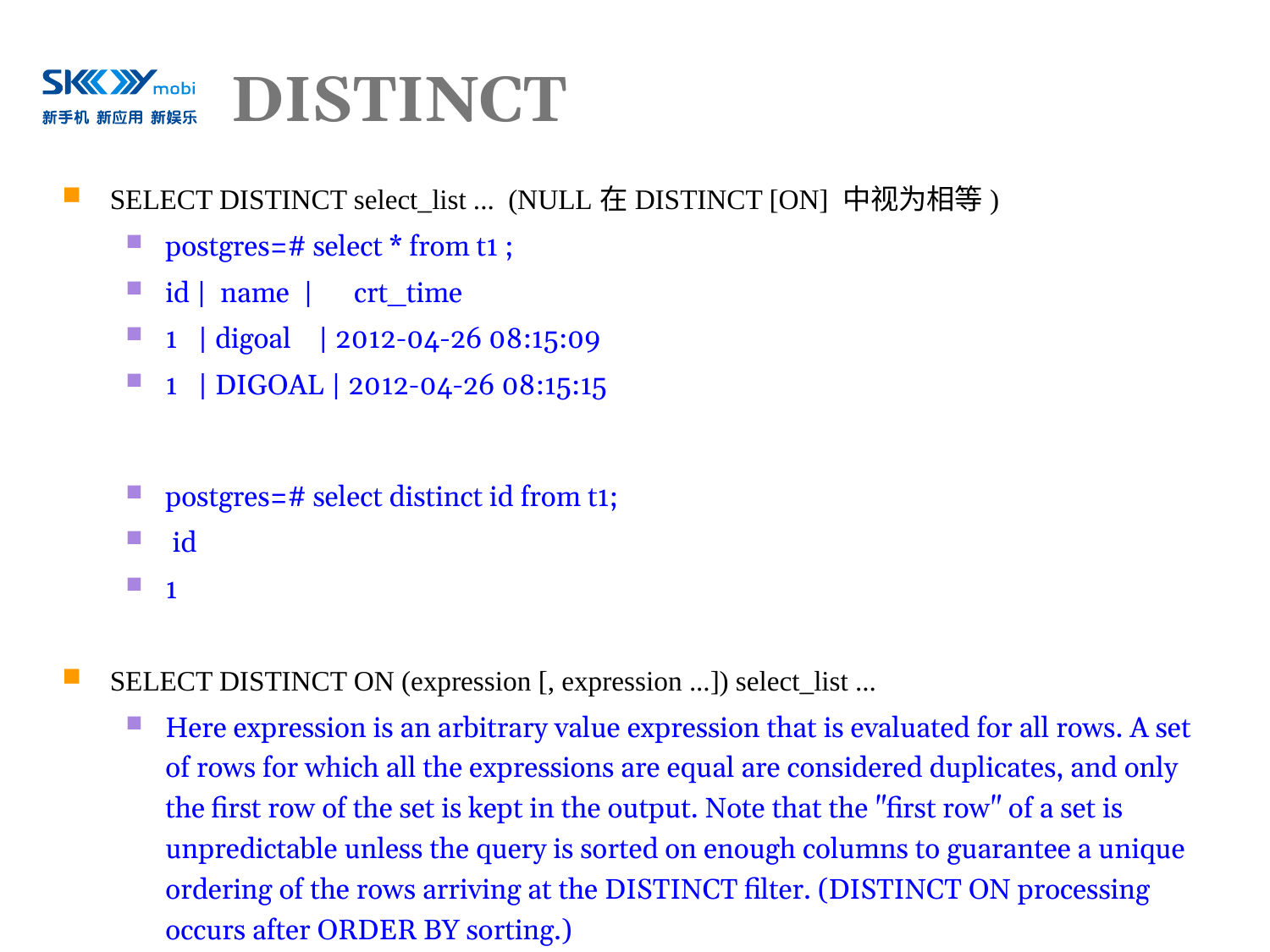

# DISTINCT
SELECT DISTINCT select_list ...  (NULL在DISTINCT [ON] 中视为相等)
postgres=# select * from t1 ;
id |  name  |      crt_time
1   | digoal    | 2012-04-26 08:15:09
1   | DIGOAL | 2012-04-26 08:15:15

postgres=# select distinct id from t1;
 id
1

SELECT DISTINCT ON (expression [, expression ...]) select_list ...
Here expression is an arbitrary value expression that is evaluated for all rows. A set of rows for which all the expressions are equal are considered duplicates, and only the first row of the set is kept in the output. Note that the "first row" of a set is unpredictable unless the query is sorted on enough columns to guarantee a unique ordering of the rows arriving at the DISTINCT filter. (DISTINCT ON processing occurs after ORDER BY sorting.)